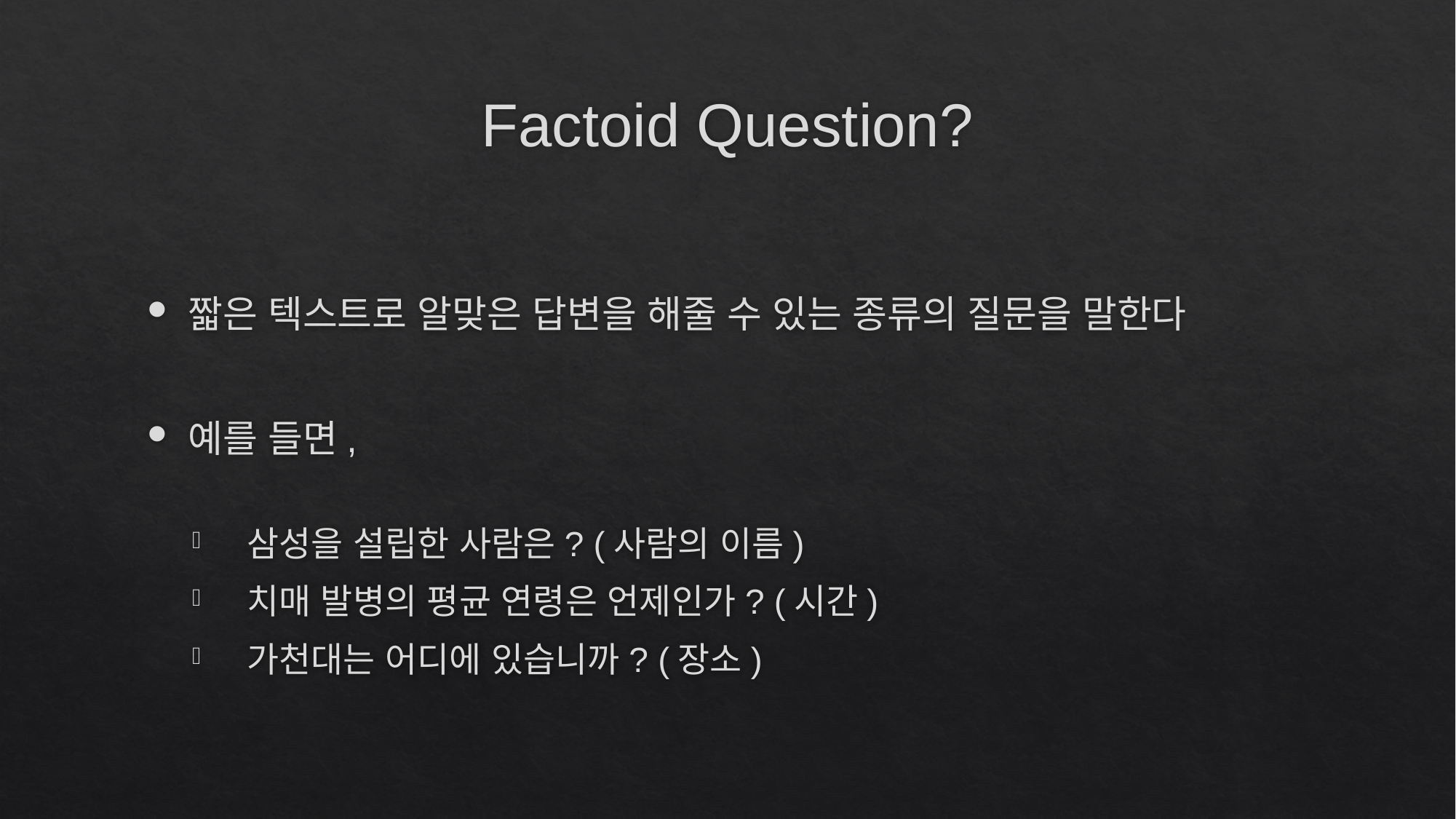

# Factoid Question?
짧은 텍스트로 알맞은 답변을 해줄 수 있는 종류의 질문을 말한다

예를 들면,
삼성을 설립한 사람은? (사람의 이름)
치매 발병의 평균 연령은 언제인가? (시간)
가천대는 어디에 있습니까? (장소)